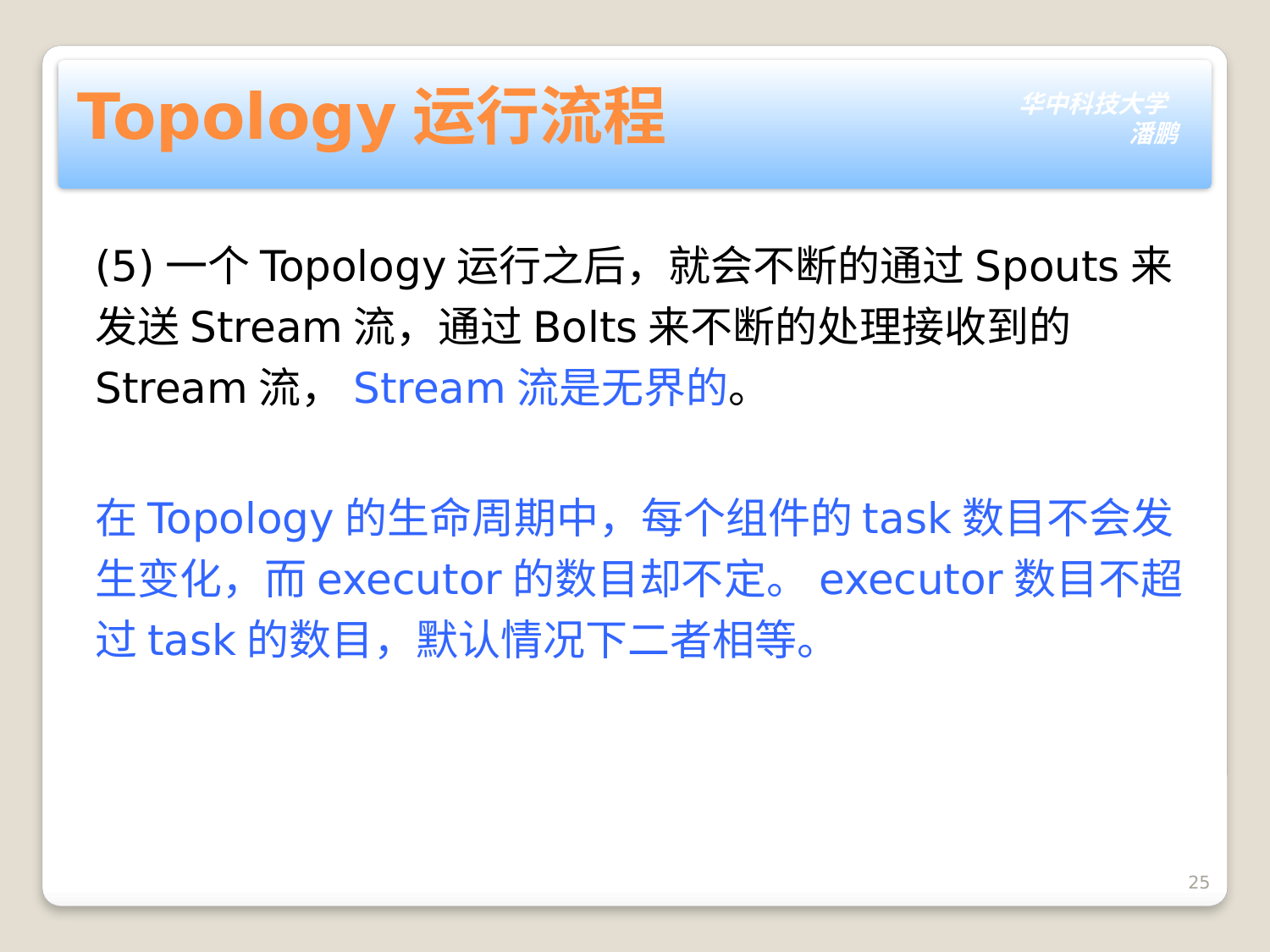

# Topology运行流程
(5)一个Topology运行之后，就会不断的通过Spouts来发送Stream流，通过Bolts来不断的处理接收到的Stream流，Stream流是无界的。

在Topology的生命周期中，每个组件的task数目不会发生变化，而executor的数目却不定。executor数目不超过task的数目，默认情况下二者相等。
25